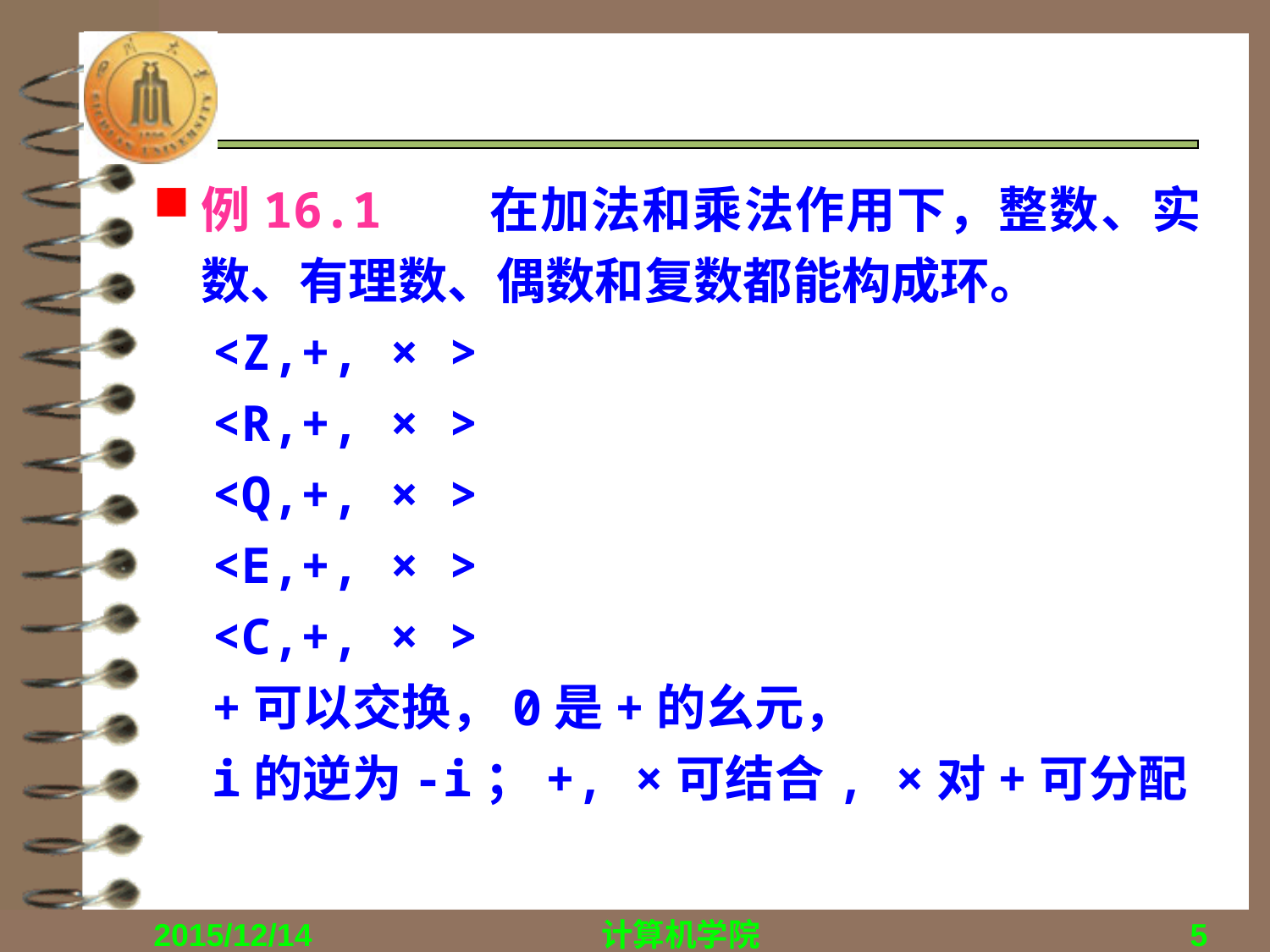

#
例16.1   在加法和乘法作用下，整数、实数、有理数、偶数和复数都能构成环。
  <Z,+, × >
  <R,+, × >
  <Q,+, × >
  <E,+, × >
  <C,+, × >
  +可以交换，0是+的幺元，
  i的逆为-i；+, ×可结合, ×对+可分配

2015/12/14
计算机学院
5